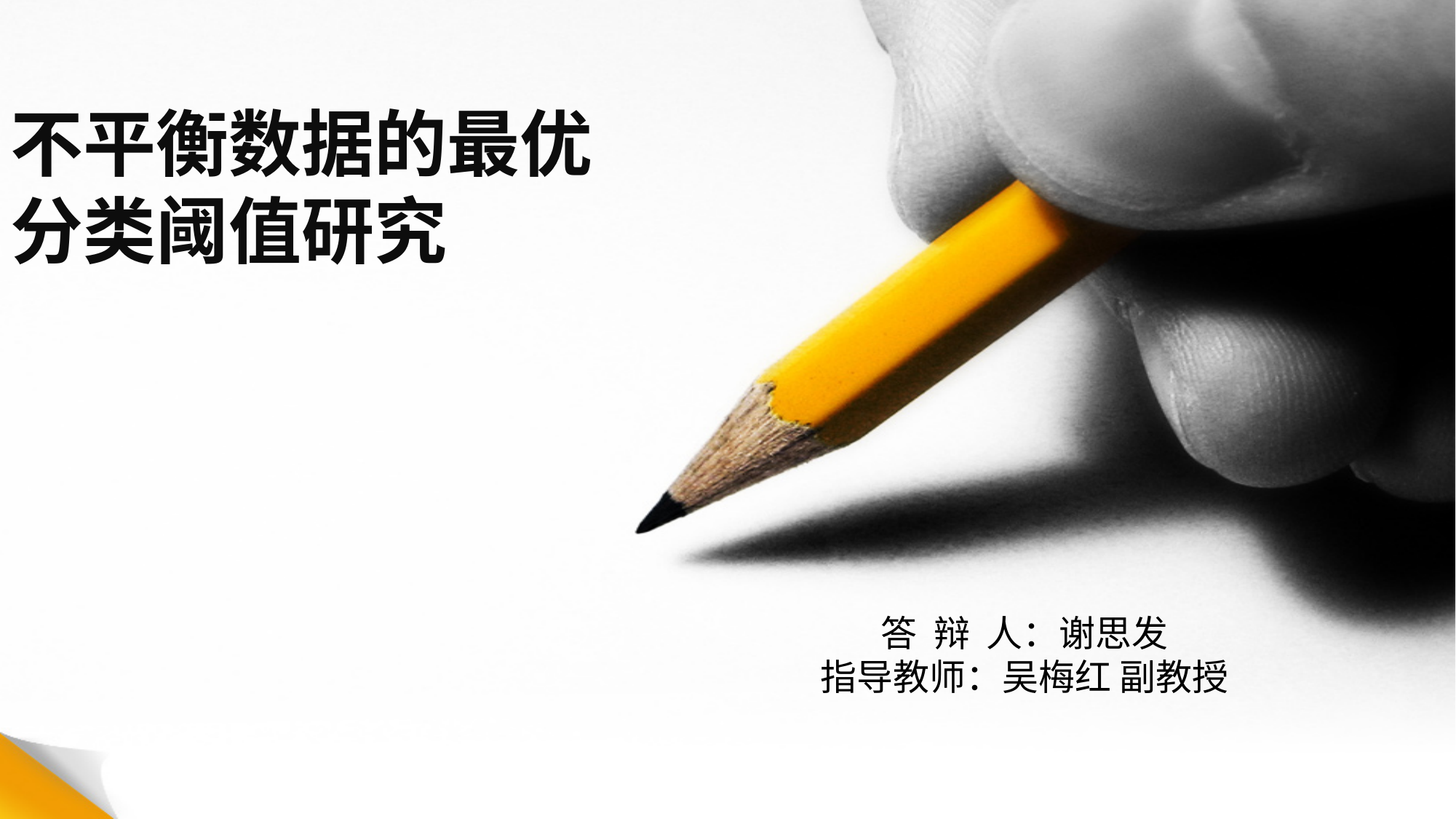

不平衡数据的最优
分类阈值研究
答  辩  人：谢思发
指导教师：吴梅红 副教授